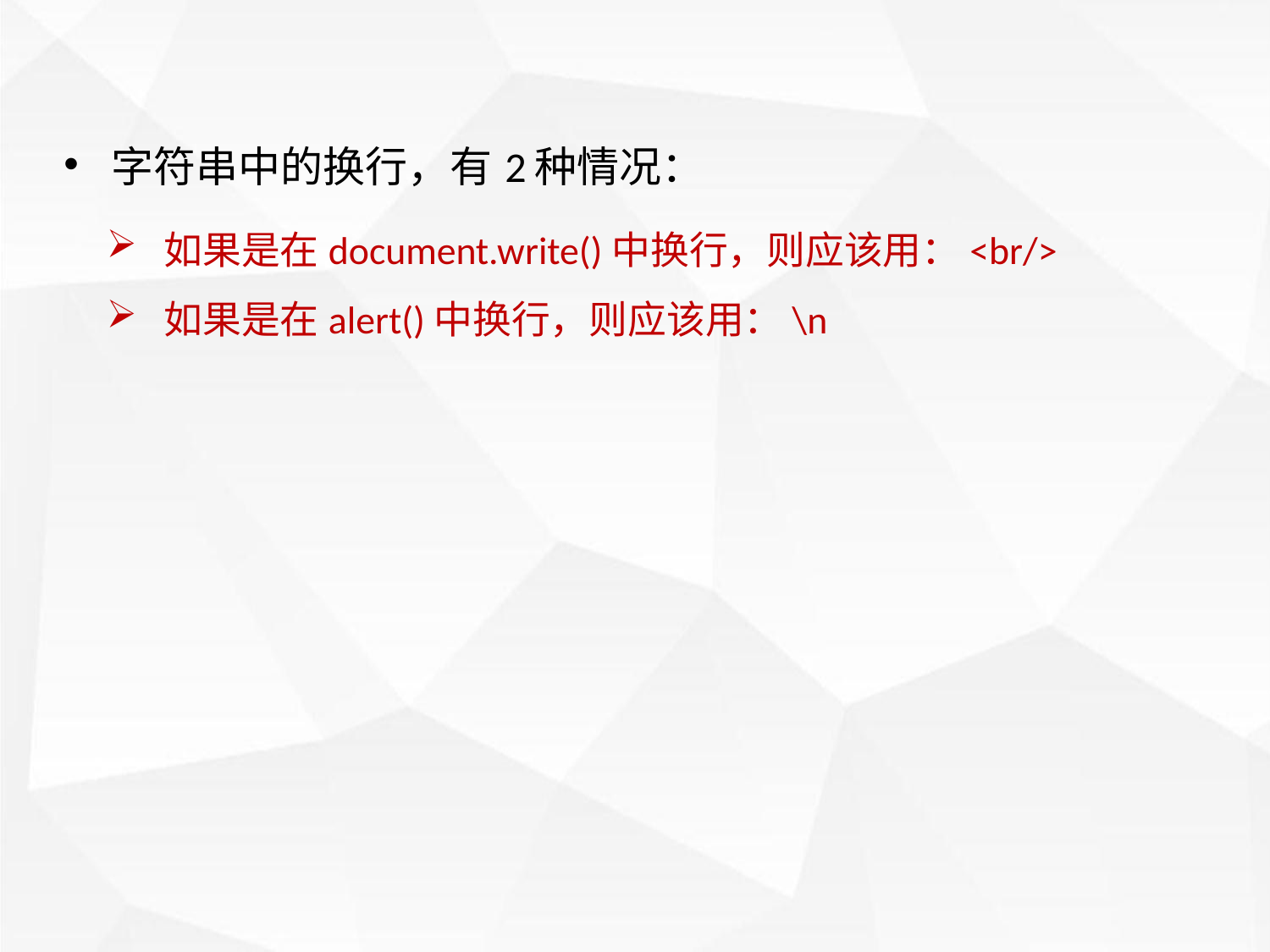

字符串中的换行，有2种情况：
 如果是在document.write()中换行，则应该用：<br/>
 如果是在alert()中换行，则应该用：\n